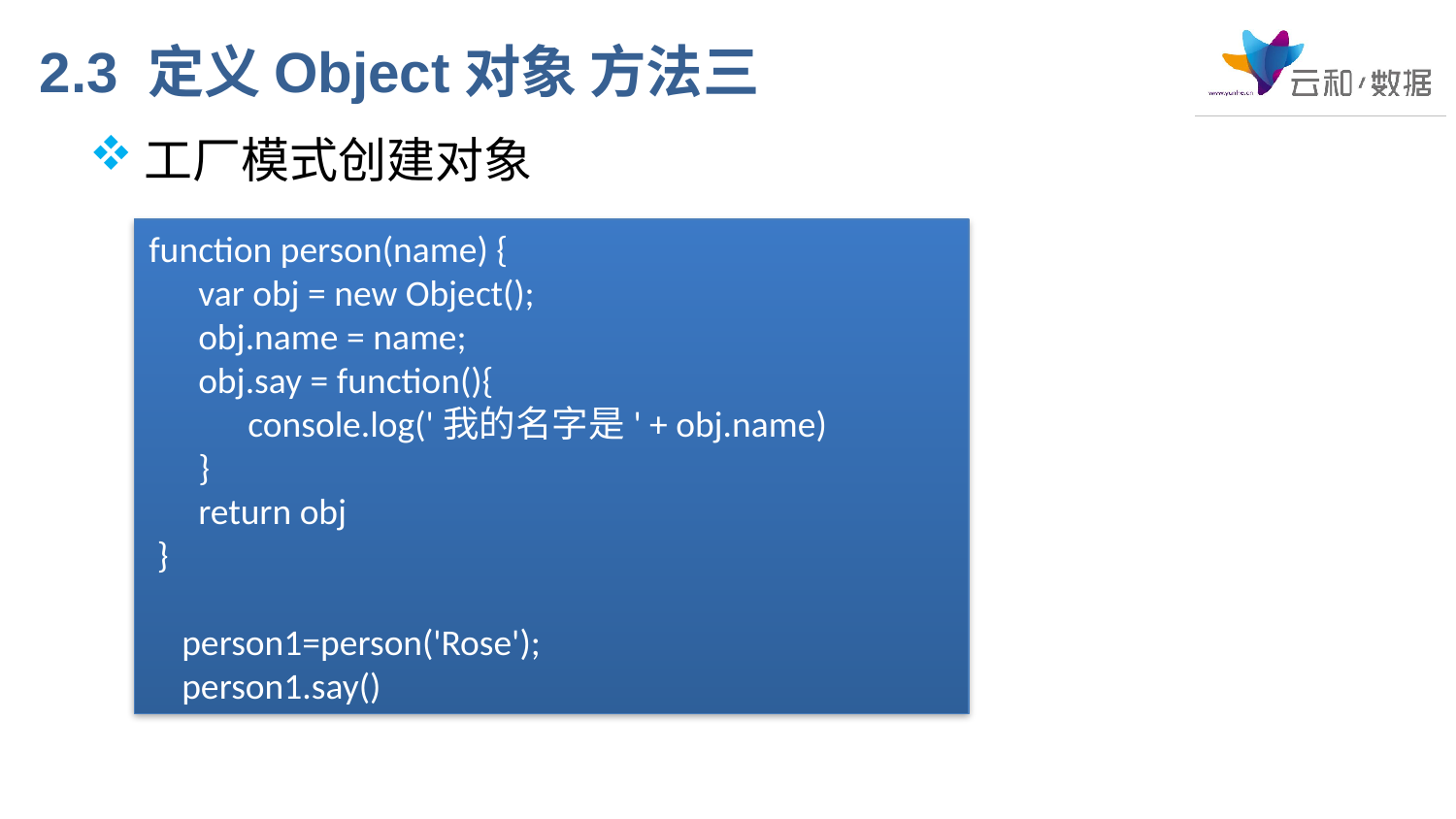

# 2.3 定义Object对象 方法三
工厂模式创建对象

function person(name) {
      var obj = new Object();
      obj.name = name;
      obj.say = function(){
            console.log('我的名字是' + obj.name)
      }
      return obj
 }

    person1=person('Rose');
    person1.say()
8